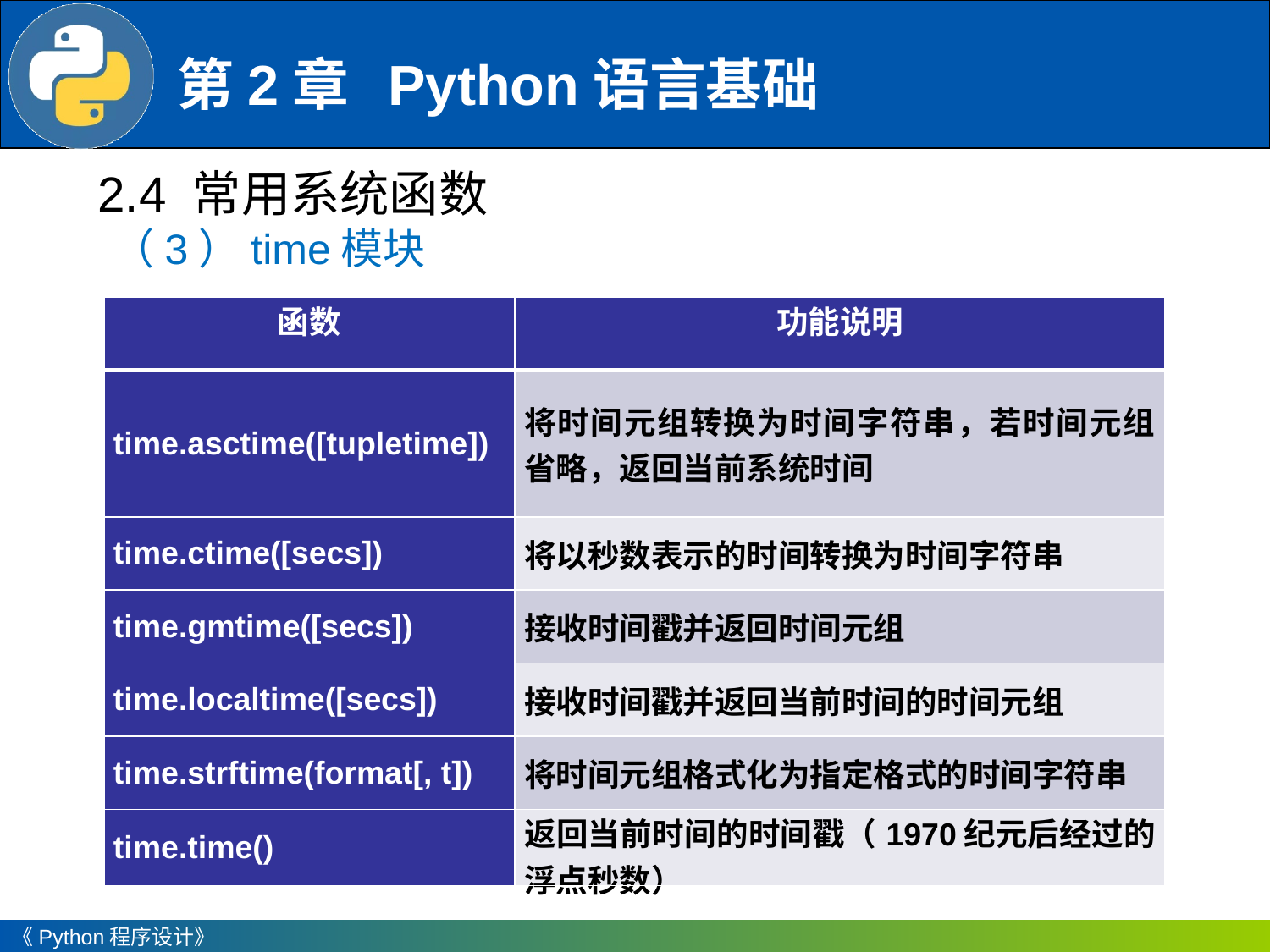

2.4 常用系统函数
（3）time模块
| 函数 | 功能说明 |
| --- | --- |
| time.asctime([tupletime]) | 将时间元组转换为时间字符串，若时间元组省略，返回当前系统时间 |
| time.ctime([secs]) | 将以秒数表示的时间转换为时间字符串 |
| time.gmtime([secs]) | 接收时间戳并返回时间元组 |
| time.localtime([secs]) | 接收时间戳并返回当前时间的时间元组 |
| time.strftime(format[, t]) | 将时间元组格式化为指定格式的时间字符串 |
| time.time() | 返回当前时间的时间戳（1970纪元后经过的浮点秒数） |